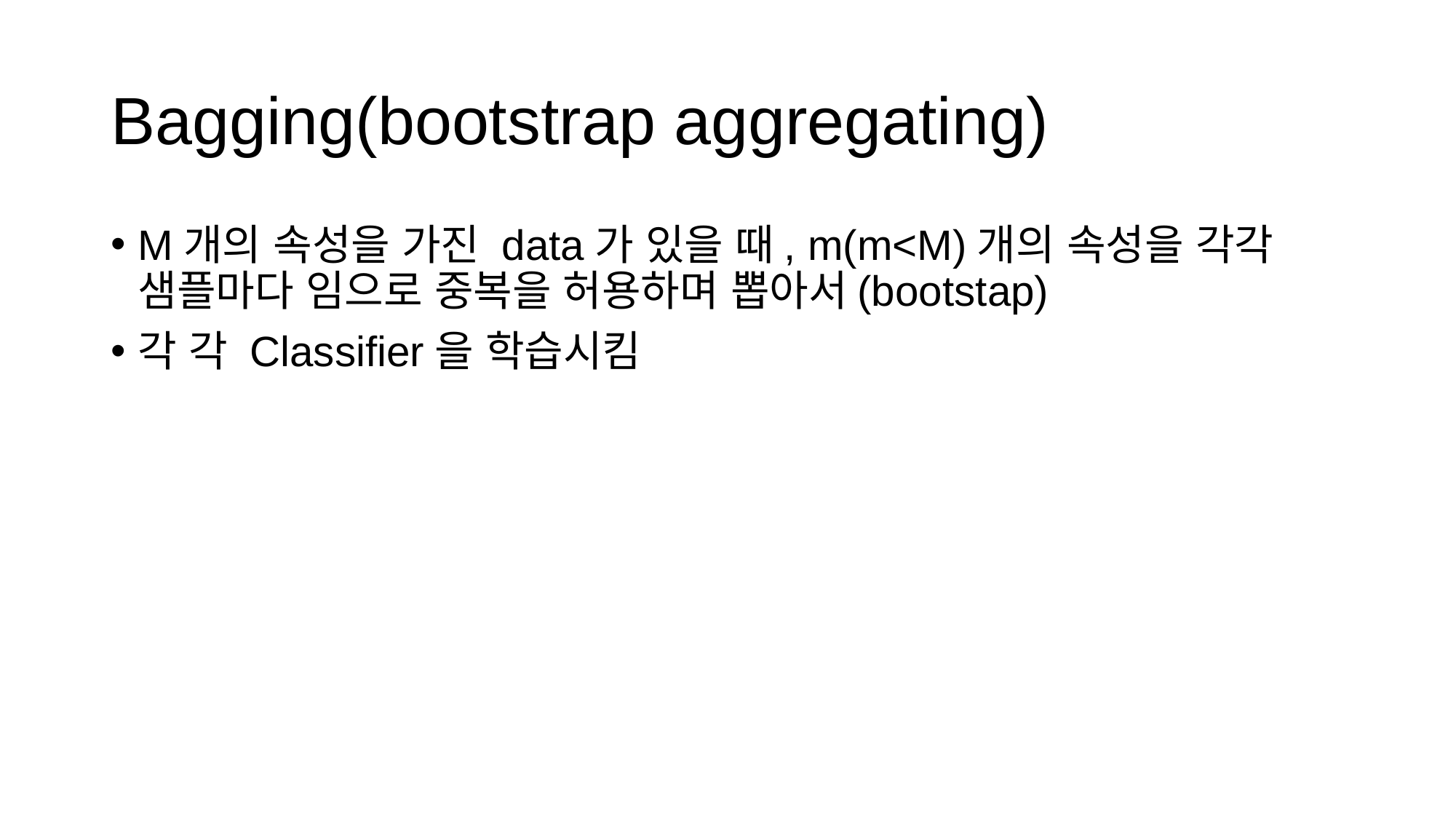

# Bagging(bootstrap aggregating)
M개의 속성을 가진 data가 있을 때, m(m<M)개의 속성을 각각 샘플마다 임으로 중복을 허용하며 뽑아서(bootstap)
각 각 Classifier을 학습시킴